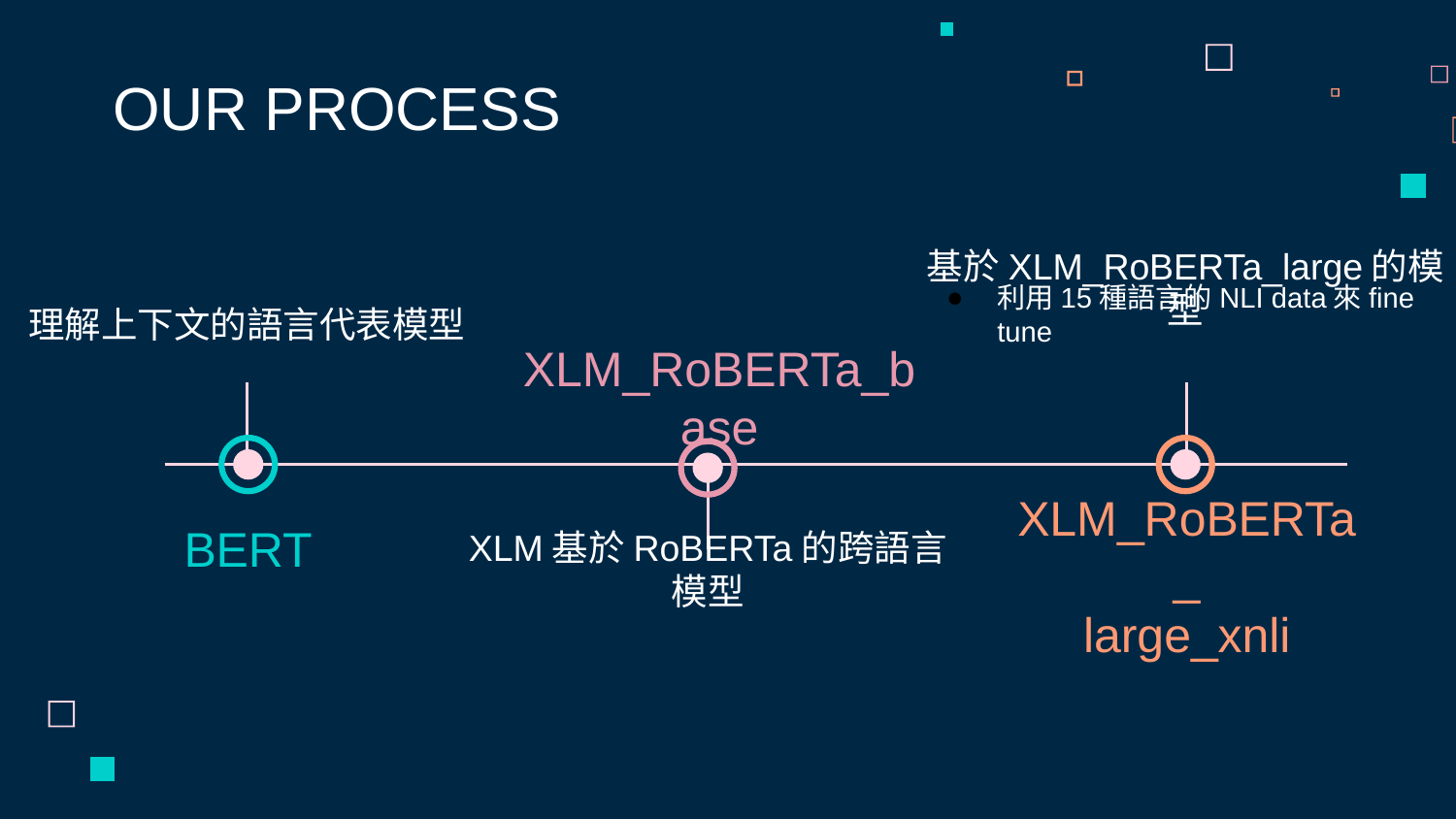

# OUR PROCESS
基於XLM_RoBERTa_large的模型

理解上下文的語言代表模型
利用15種語言的NLI data來fine tune
XLM_RoBERTa_base

BERT
XLM基於RoBERTa的跨語言模型
XLM_RoBERTa_
large_xnli